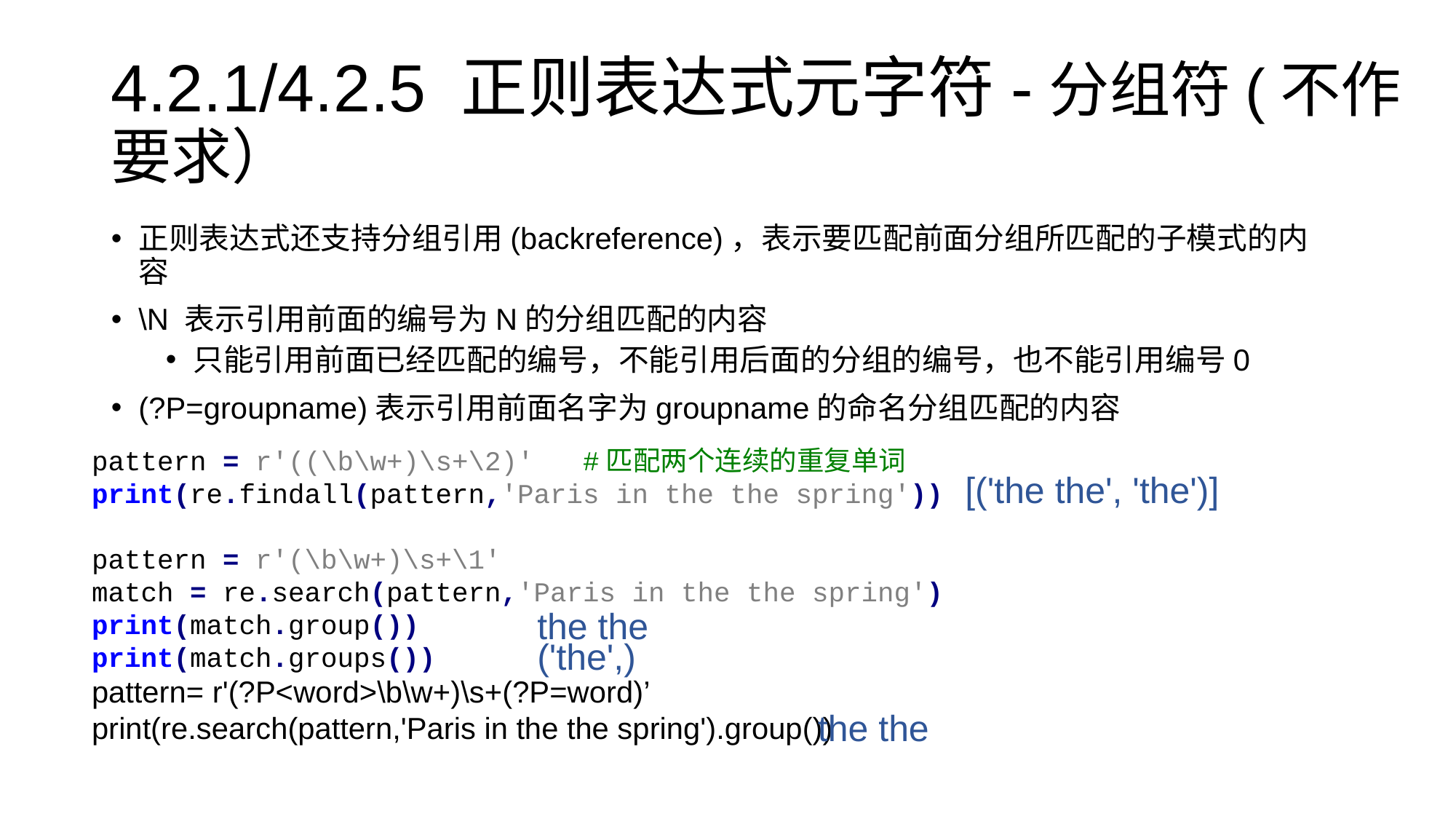

# 4.2.1/4.2.5 正则表达式元字符-分组符(不作要求）
正则表达式还支持分组引用(backreference)，表示要匹配前面分组所匹配的子模式的内容
\N 表示引用前面的编号为N的分组匹配的内容
只能引用前面已经匹配的编号，不能引用后面的分组的编号，也不能引用编号0
(?P=groupname)表示引用前面名字为groupname的命名分组匹配的内容
pattern = r'((\b\w+)\s+\2)'   #匹配两个连续的重复单词
print(re.findall(pattern,'Paris in the the spring'))

pattern = r'(\b\w+)\s+\1'
match = re.search(pattern,'Paris in the the spring')
print(match.group())
print(match.groups())
pattern= r'(?P<word>\b\w+)\s+(?P=word)’
print(re.search(pattern,'Paris in the the spring').group())
[('the the', 'the')]
the the
('the',)
the the